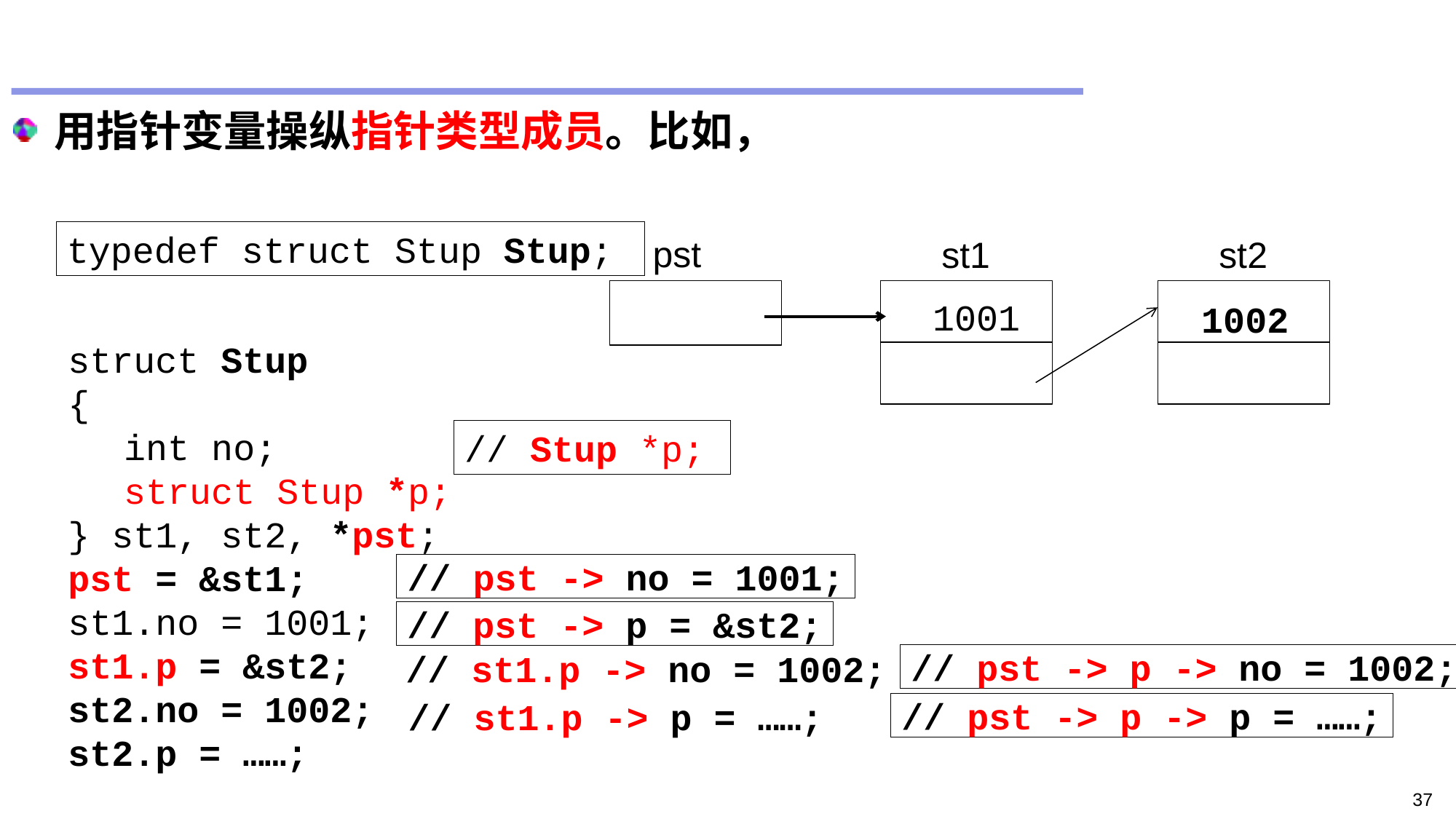

#
用指针变量操纵指针类型成员。比如，

struct Stup
{
	 int no;
	 struct Stup *p;
} st1, st2, *pst;
pst = &st1;
st1.no = 1001;
st1.p = &st2;
st2.no = 1002;
st2.p = ……;

typedef struct Stup Stup;
pst
st1
st2

1001
1002
// Stup *p;
// pst -> no = 1001;
// pst -> p = &st2;
// st1.p -> no = 1002;
// pst -> p -> no = 1002;
// st1.p -> p = ……;
// pst -> p -> p = ……;
37